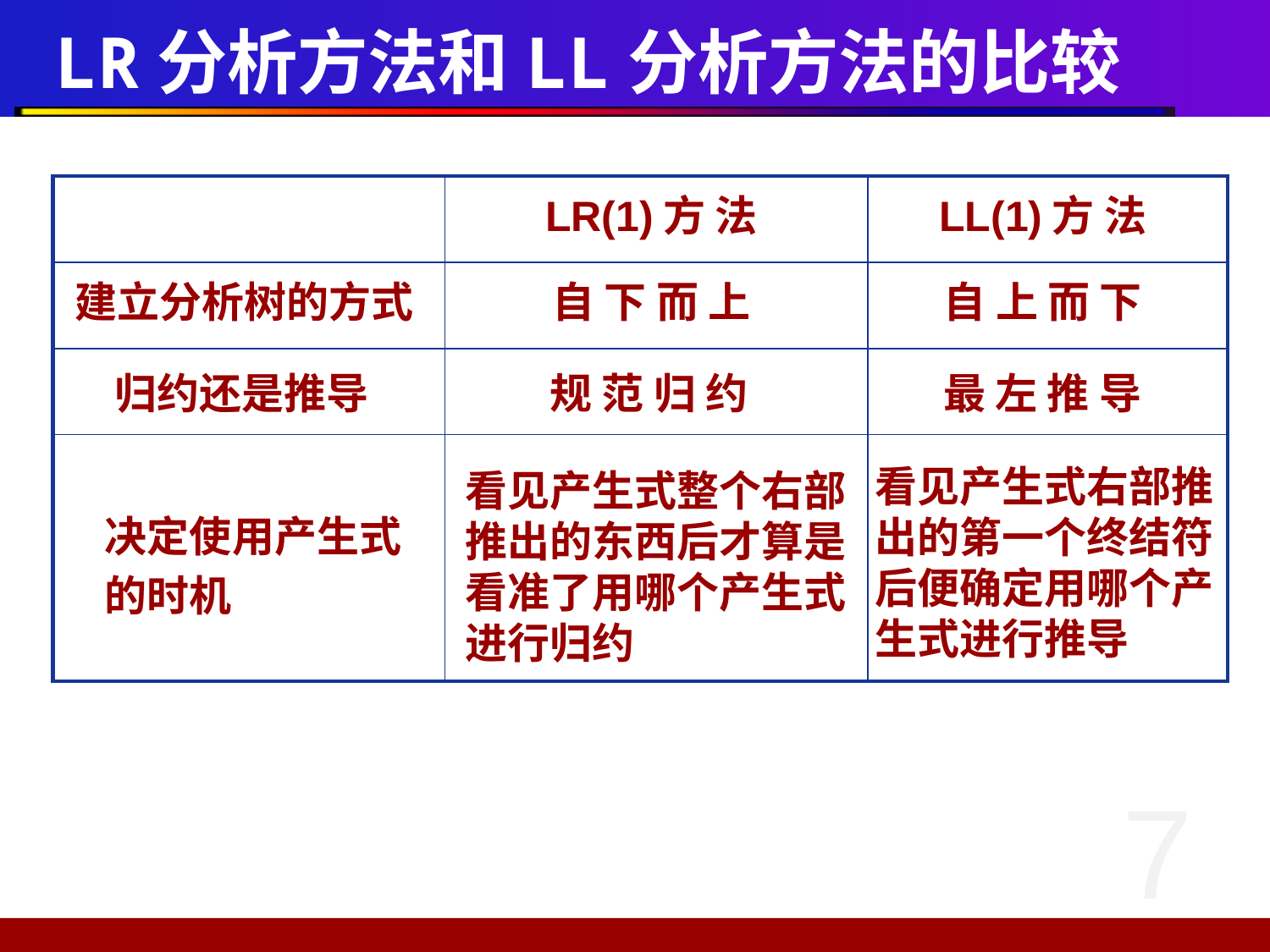

# LR分析方法和LL分析方法的比较
|  | LR(1)方 法 | LL(1)方 法 |
| --- | --- | --- |
| 建立分析树的方式 | 自 下 而 上 | 自 上 而 下 |
|  |  |  |
|  |  |  |
归约还是推导
规 范 归 约
最 左 推 导
看见产生式右部推出的第一个终结符后便确定用哪个产生式进行推导
看见产生式整个右部推出的东西后才算是看准了用哪个产生式进行归约
决定使用产生式
的时机
7